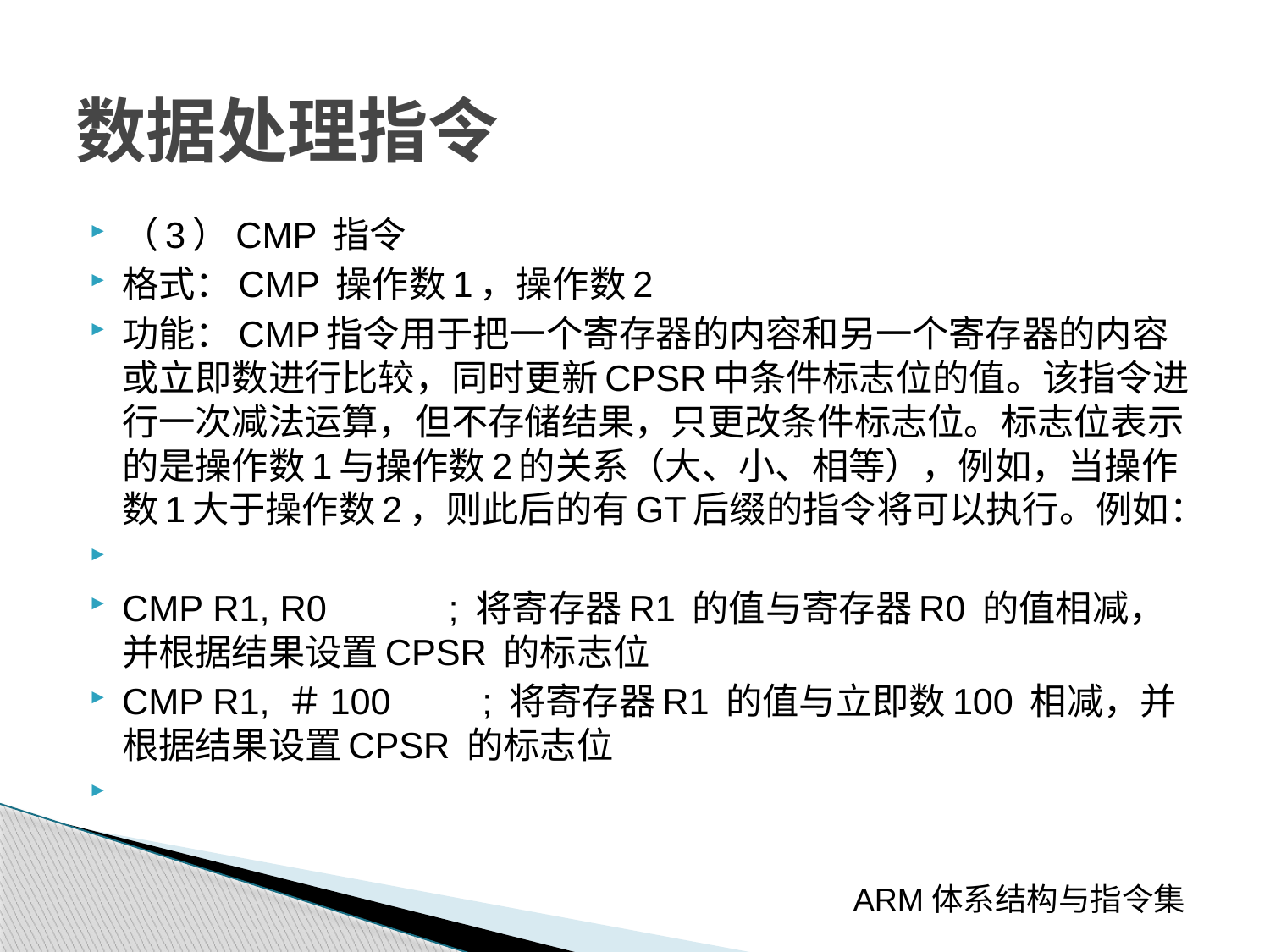

# 数据处理指令
（3）CMP 指令
格式：CMP 操作数1，操作数2
功能：CMP指令用于把一个寄存器的内容和另一个寄存器的内容或立即数进行比较，同时更新CPSR中条件标志位的值。该指令进行一次减法运算，但不存储结果，只更改条件标志位。标志位表示的是操作数1与操作数2的关系（大、小、相等），例如，当操作数1大于操作数2，则此后的有GT后缀的指令将可以执行。例如：

CMP R1, R0            ; 将寄存器R1 的值与寄存器R0 的值相减，并根据结果设置CPSR 的标志位
CMP R1, ＃100         ; 将寄存器R1 的值与立即数100 相减，并根据结果设置CPSR 的标志位

            ARM体系结构与指令集